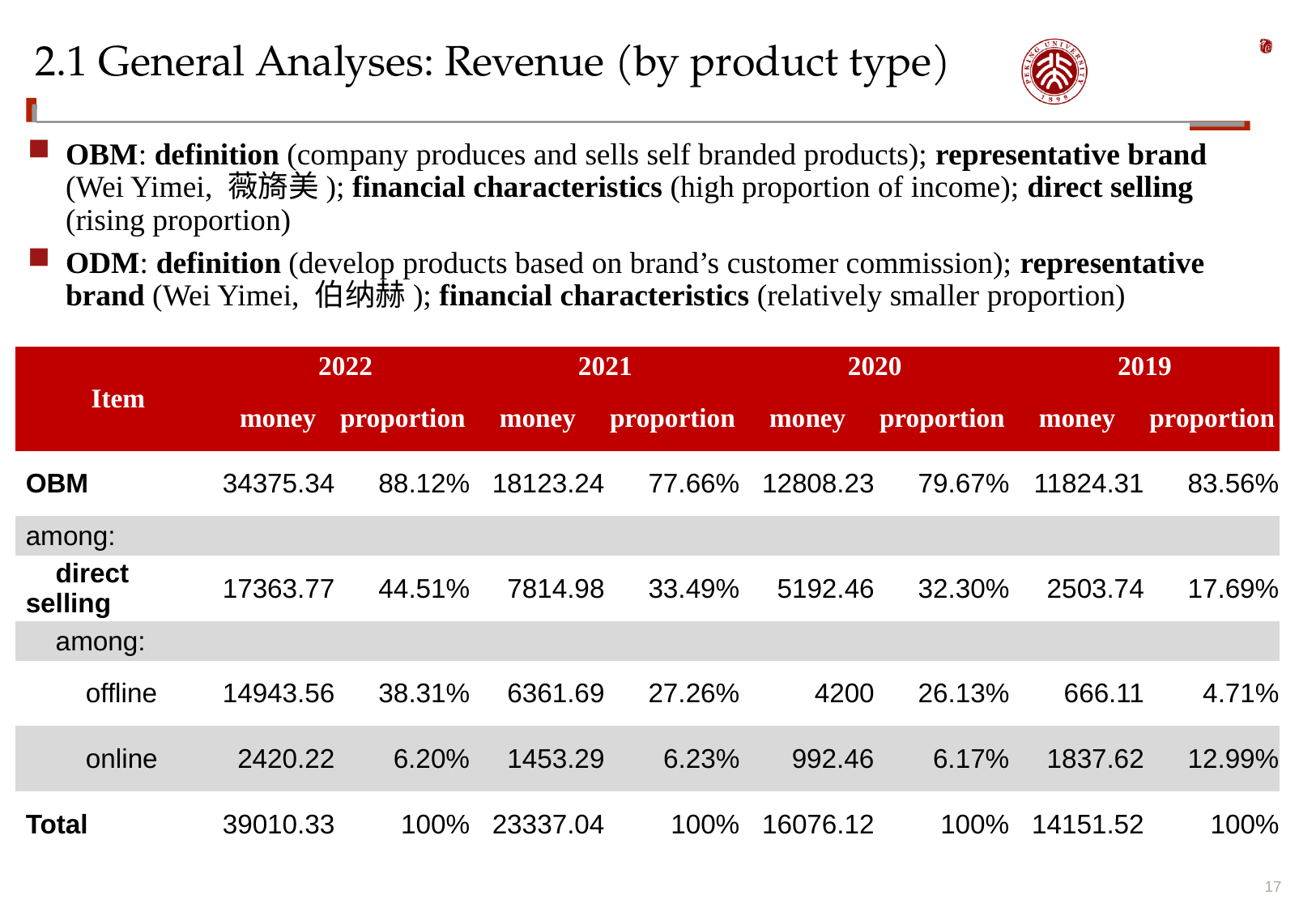

# 2.1 General Analyses: Revenue (by product type)
OBM: definition (company produces and sells self branded products); representative brand (Wei Yimei, 薇旖美); financial characteristics (high proportion of income); direct selling (rising proportion)
ODM: definition (develop products based on brand’s customer commission); representative brand (Wei Yimei, 伯纳赫); financial characteristics (relatively smaller proportion)
| Item | 2022 |  | 2021 |  | 2020 |  | 2019 |  |
| --- | --- | --- | --- | --- | --- | --- | --- | --- |
|  | money | proportion | money | proportion | money | proportion | money | proportion |
| OBM | 34375.34 | 88.12% | 18123.24 | 77.66% | 12808.23 | 79.67% | 11824.31 | 83.56% |
| among: |  |  |  |  |  |  |  |  |
| direct selling | 17363.77 | 44.51% | 7814.98 | 33.49% | 5192.46 | 32.30% | 2503.74 | 17.69% |
| among: |  |  |  |  |  |  |  |  |
| offline | 14943.56 | 38.31% | 6361.69 | 27.26% | 4200 | 26.13% | 666.11 | 4.71% |
| online | 2420.22 | 6.20% | 1453.29 | 6.23% | 992.46 | 6.17% | 1837.62 | 12.99% |
| Total | 39010.33 | 100% | 23337.04 | 100% | 16076.12 | 100% | 14151.52 | 100% |